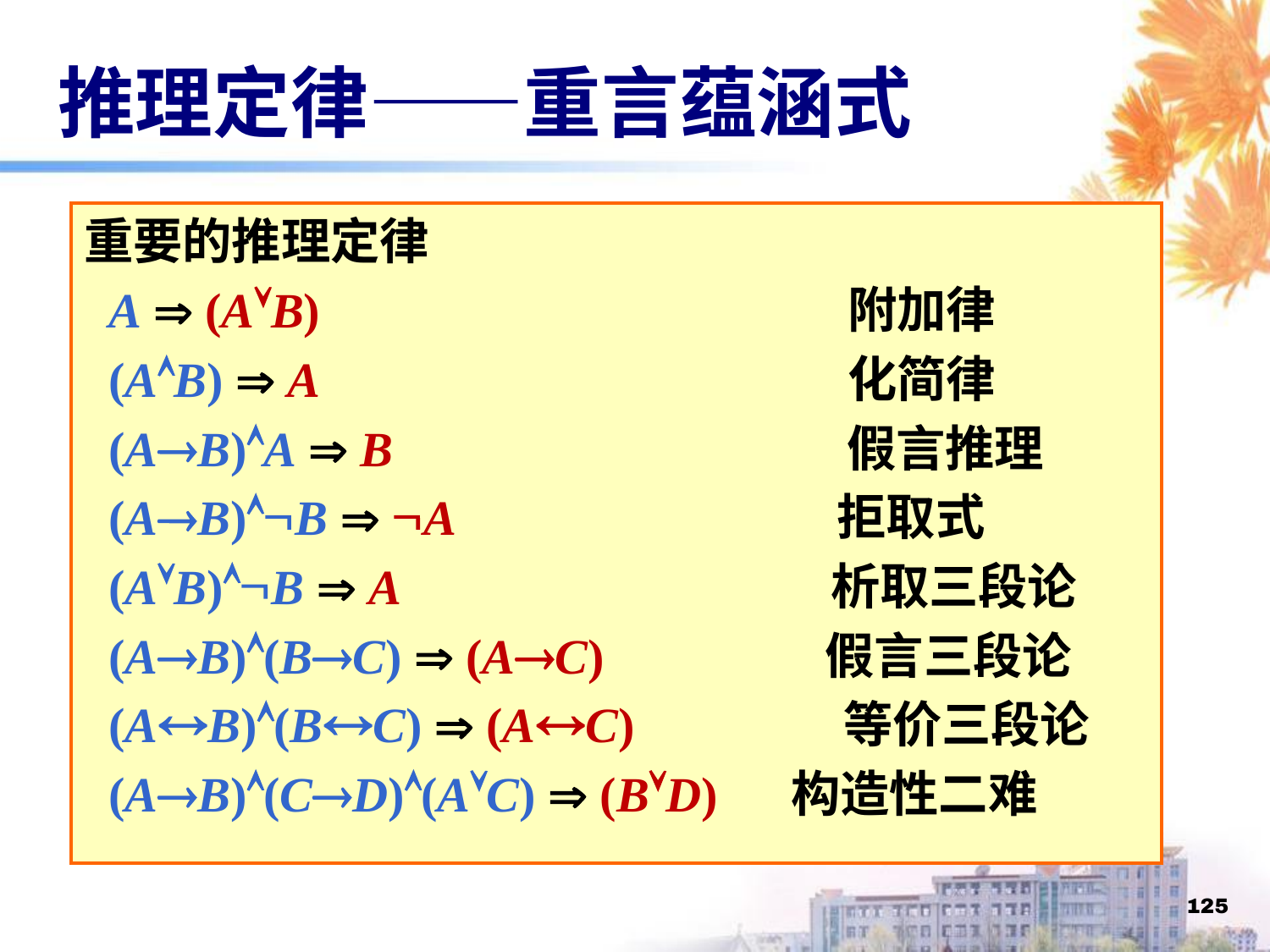

# 推理定律——重言蕴涵式
重要的推理定律
  A ⇒ (A∨B)                                          附加律
  (A∧B) ⇒ A                                          化简律
  (A→B)∧A ⇒ B                                    假言推理
  (A→B)∧¬B ⇒ ¬A                              拒取式
  (A∨B)∧¬B ⇒ A                                  析取三段论
  (A→B)∧(B→C) ⇒ (A→C)                 假言三段论
  (A↔B)∧(B↔C) ⇒ (A↔C)                等价三段论
  (A→B)∧(C→D)∧(A∨C) ⇒ (B∨D)     构造性二难
125